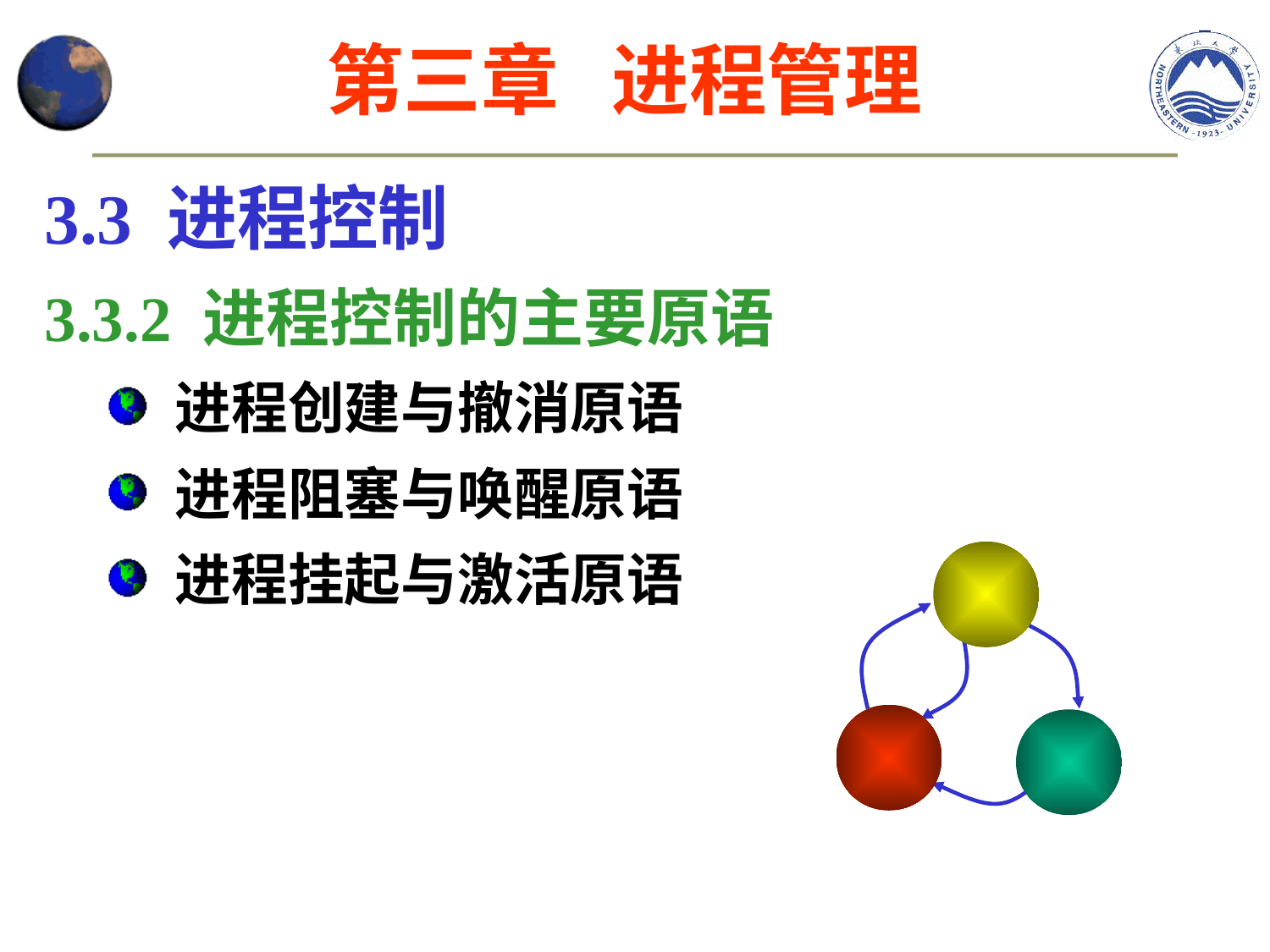

第三章   进程管理
3.3 进程控制
3.3.2 进程控制的主要原语
进程创建与撤消原语
进程阻塞与唤醒原语
进程挂起与激活原语